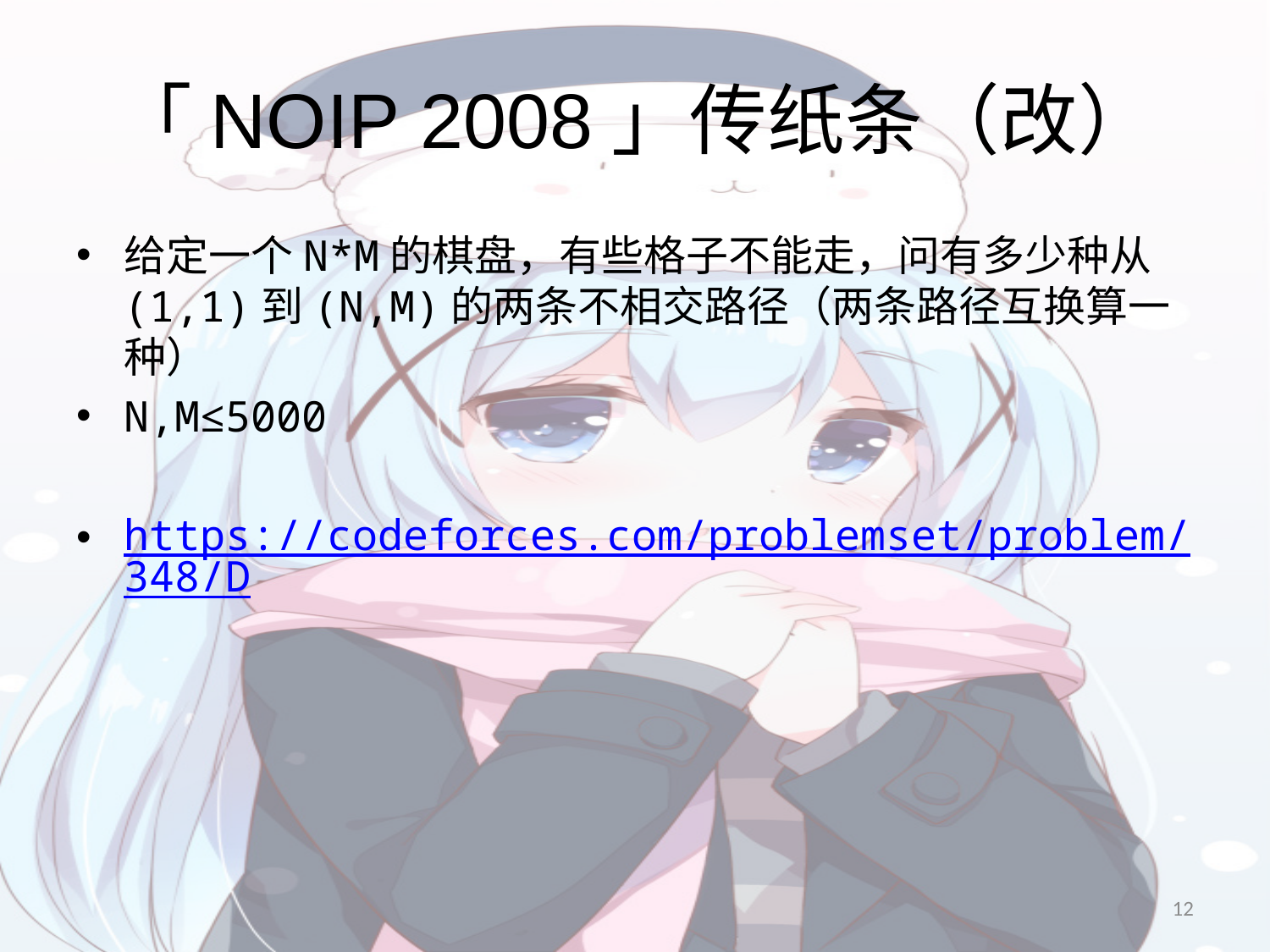

# 「NOIP 2008」传纸条（改）
给定一个N*M的棋盘，有些格子不能走，问有多少种从(1,1)到(N,M)的两条不相交路径（两条路径互换算一种）
N,M≤5000

https://codeforces.com/problemset/problem/348/D
12